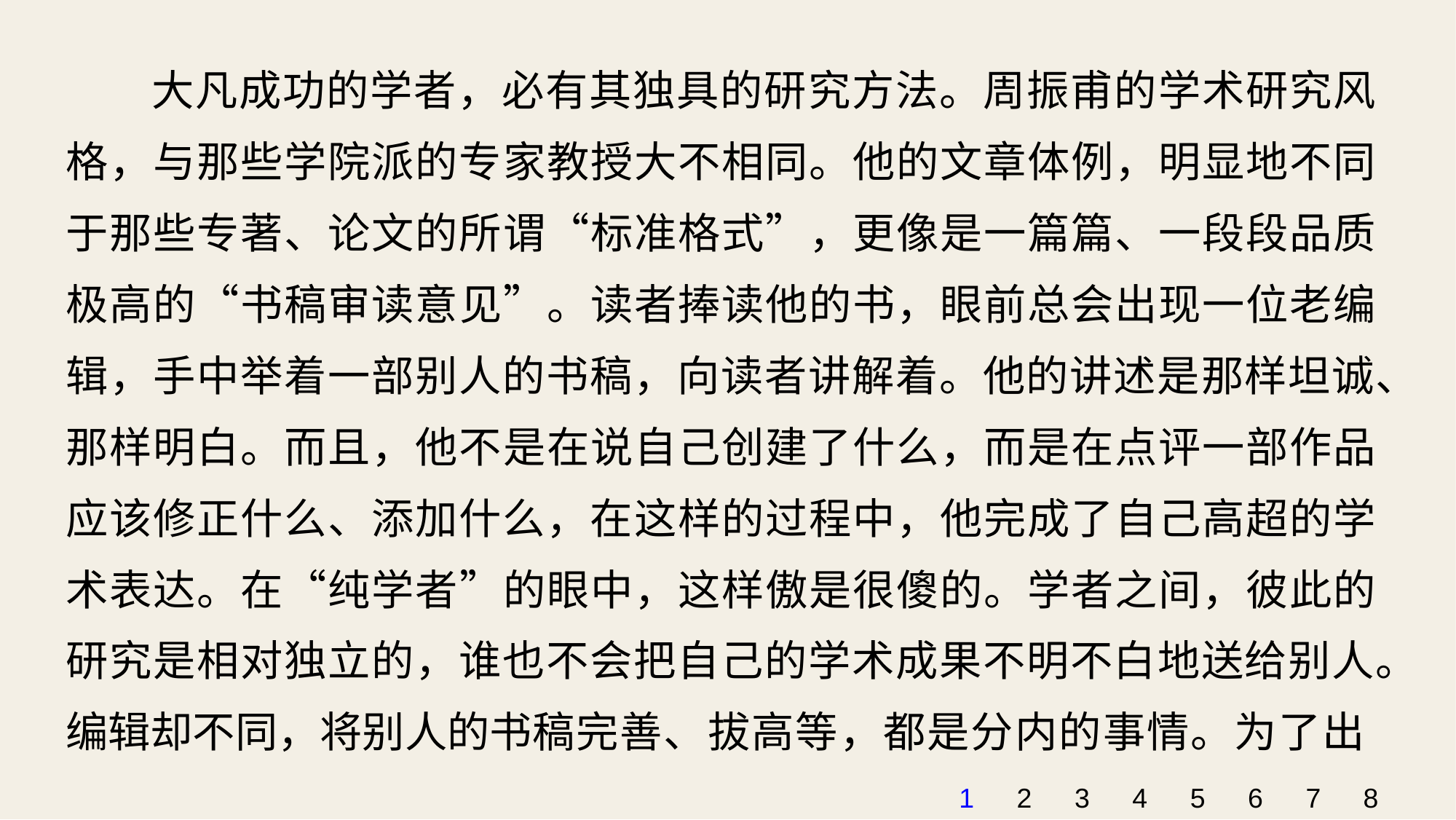

大凡成功的学者，必有其独具的研究方法。周振甫的学术研究风格，与那些学院派的专家教授大不相同。他的文章体例，明显地不同于那些专著、论文的所谓“标准格式”，更像是一篇篇、一段段品质极高的“书稿审读意见”。读者捧读他的书，眼前总会出现一位老编辑，手中举着一部别人的书稿，向读者讲解着。他的讲述是那样坦诚、那样明白。而且，他不是在说自己创建了什么，而是在点评一部作品应该修正什么、添加什么，在这样的过程中，他完成了自己高超的学术表达。在“纯学者”的眼中，这样傲是很傻的。学者之间，彼此的研究是相对独立的，谁也不会把自己的学术成果不明不白地送给别人。编辑却不同，将别人的书稿完善、拔高等，都是分内的事情。为了出
1
2
3
4
5
6
7
8